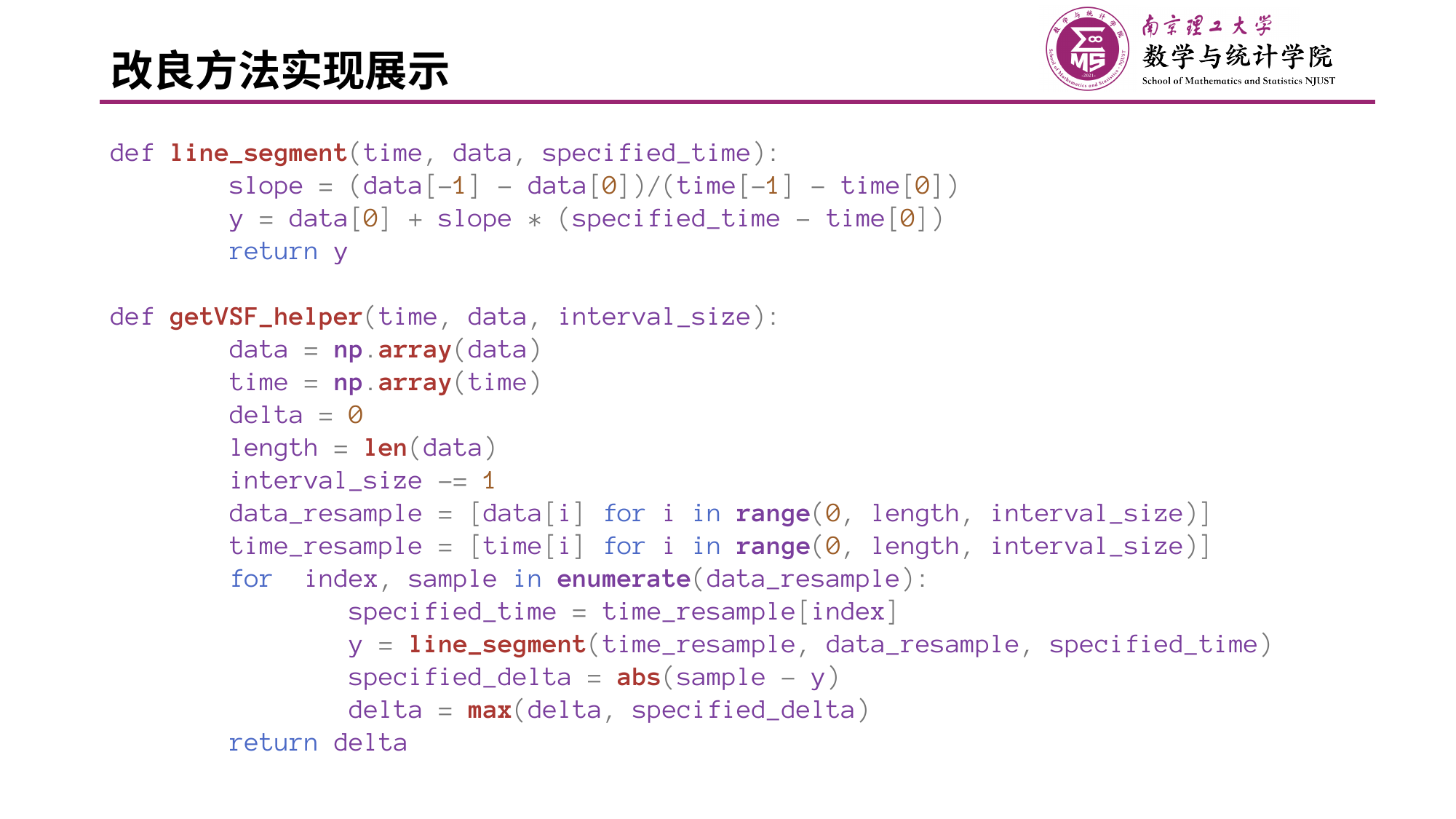

# 改良方法实现展示
def line_segment(time, data, specified_time):
        slope = (data[-1] - data[0])/(time[-1] - time[0])
        y = data[0] + slope * (specified_time - time[0])
        return y
def getVSF_helper(time, data, interval_size):
        data = np.array(data)
        time = np.array(time)
        delta = 0
        length = len(data)
        interval_size -= 1
        data_resample = [data[i] for i in range(0, length, interval_size)]
        time_resample = [time[i] for i in range(0, length, interval_size)]
        for  index, sample in enumerate(data_resample):
                specified_time = time_resample[index]
                y = line_segment(time_resample, data_resample, specified_time)
                specified_delta = abs(sample - y)
                delta = max(delta, specified_delta)
        return delta